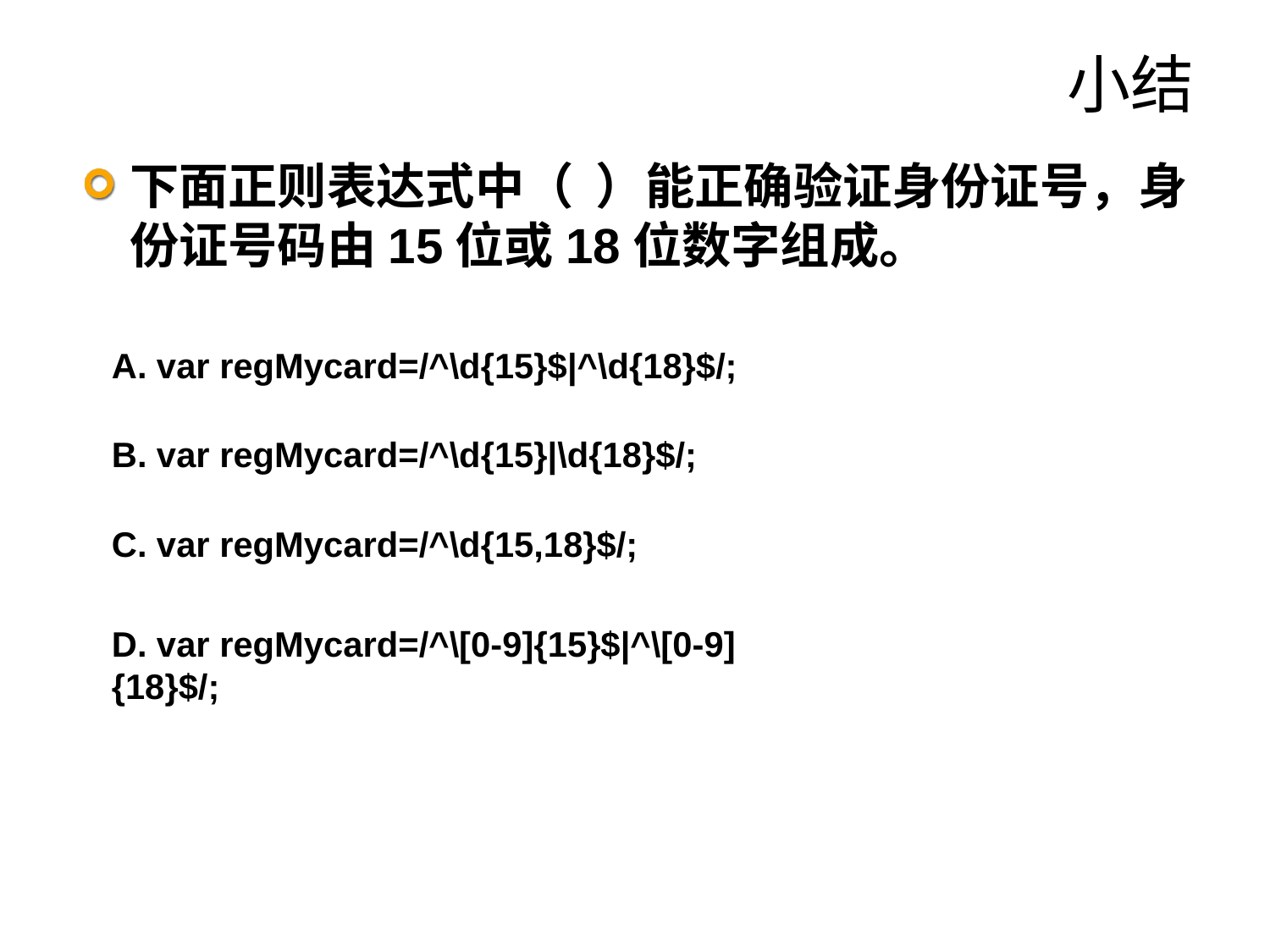

# 小结
下面正则表达式中（  ）能正确验证身份证号，身份证号码由15位或18位数字组成。
A. var regMycard=/^\d{15}$|^\d{18}$/;
B. var regMycard=/^\d{15}|\d{18}$/;
C. var regMycard=/^\d{15,18}$/;
D. var regMycard=/^\[0-9]{15}$|^\[0-9]{18}$/;